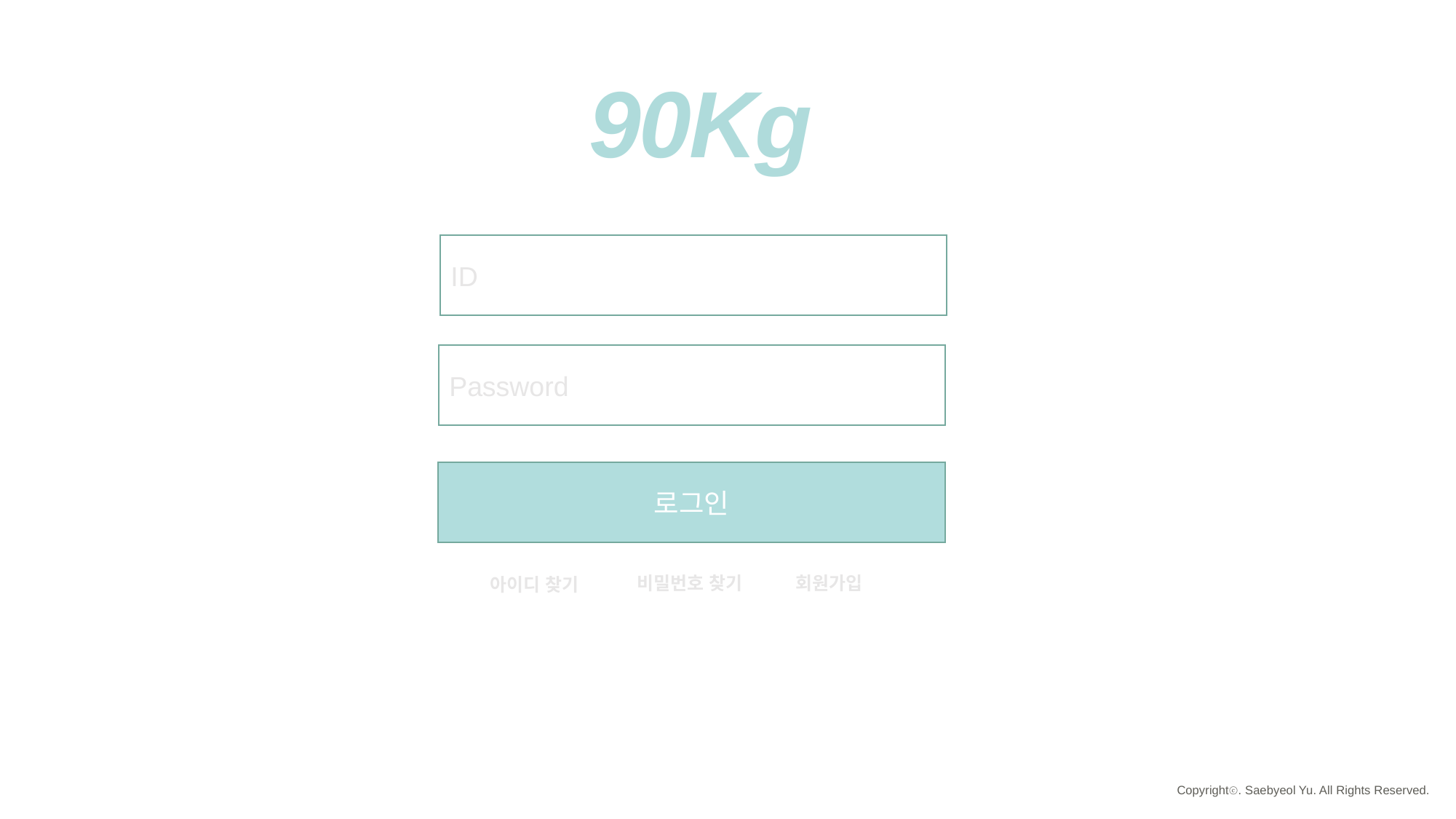

90Kg
ID
Password
로그인
회원가입
비밀번호 찾기
아이디 찾기